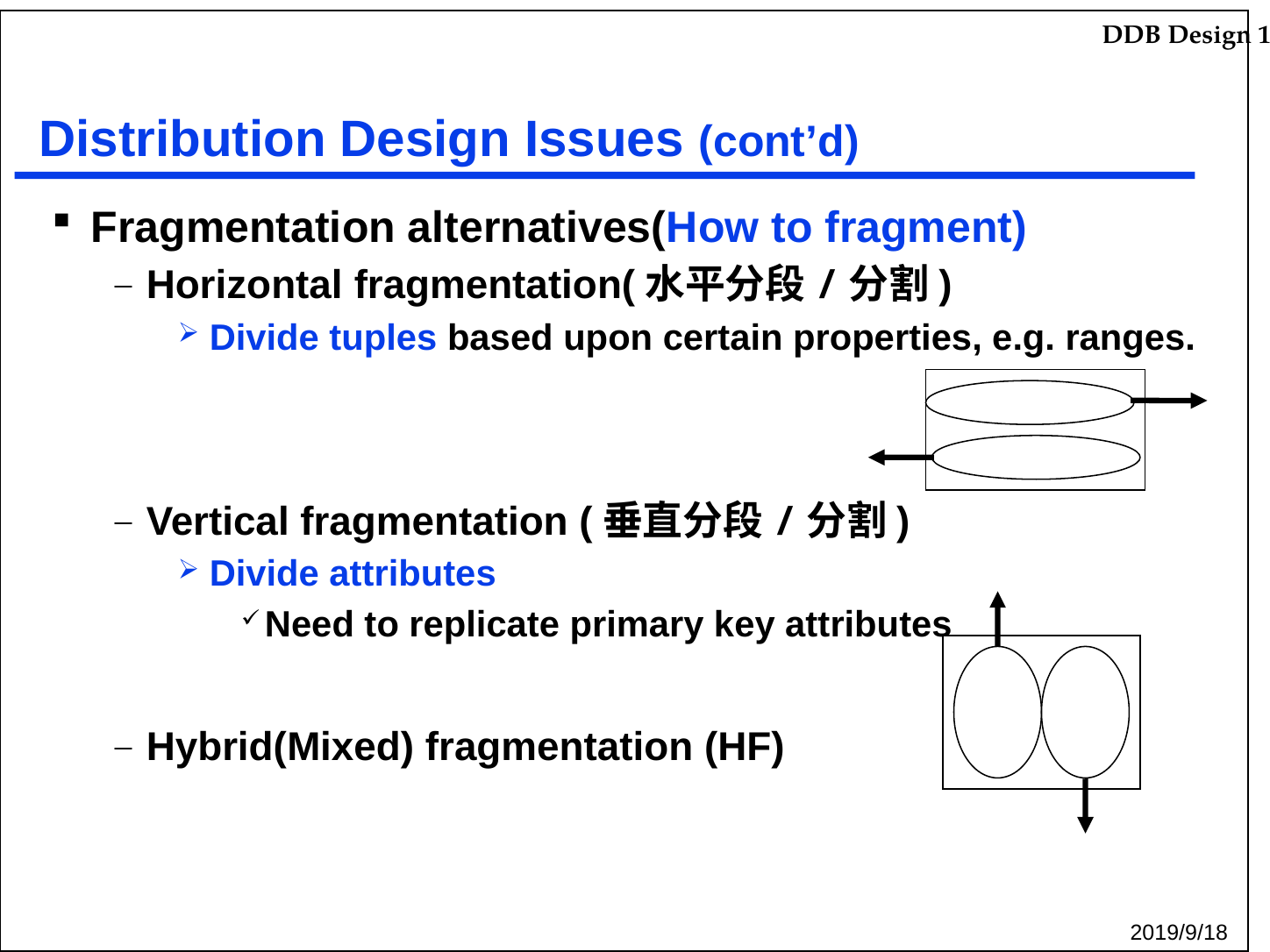

# Distribution Design Issues (cont’d)
Fragmentation alternatives(How to fragment)
Horizontal fragmentation(水平分段/分割)
Divide tuples based upon certain properties, e.g. ranges.

Vertical fragmentation (垂直分段/分割)
Divide attributes
Need to replicate primary key attributes

Hybrid(Mixed) fragmentation (HF)